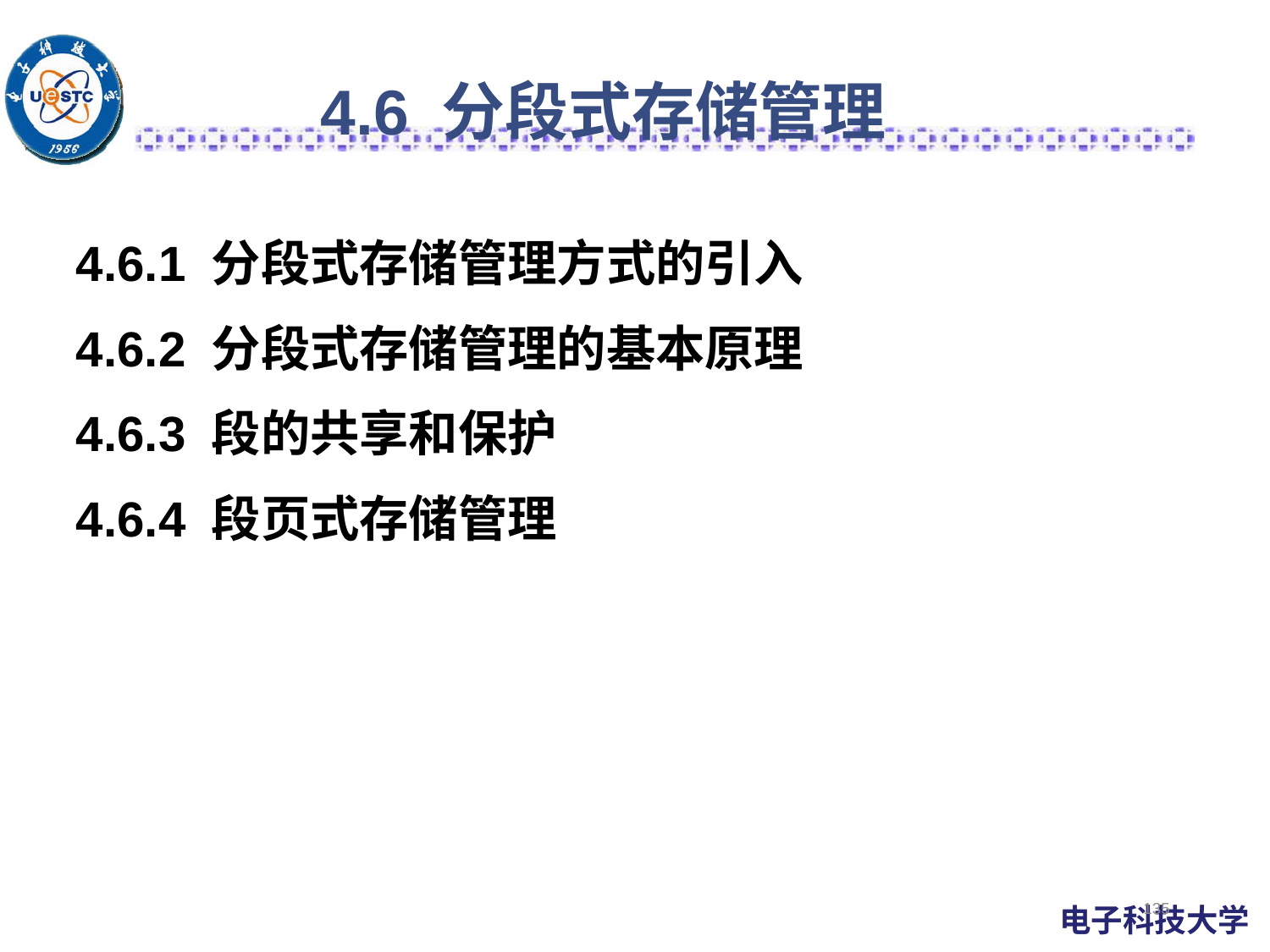

# 4.6 分段式存储管理
4.6.1 分段式存储管理方式的引入
4.6.2 分段式存储管理的基本原理
4.6.3 段的共享和保护
4.6.4 段页式存储管理

135